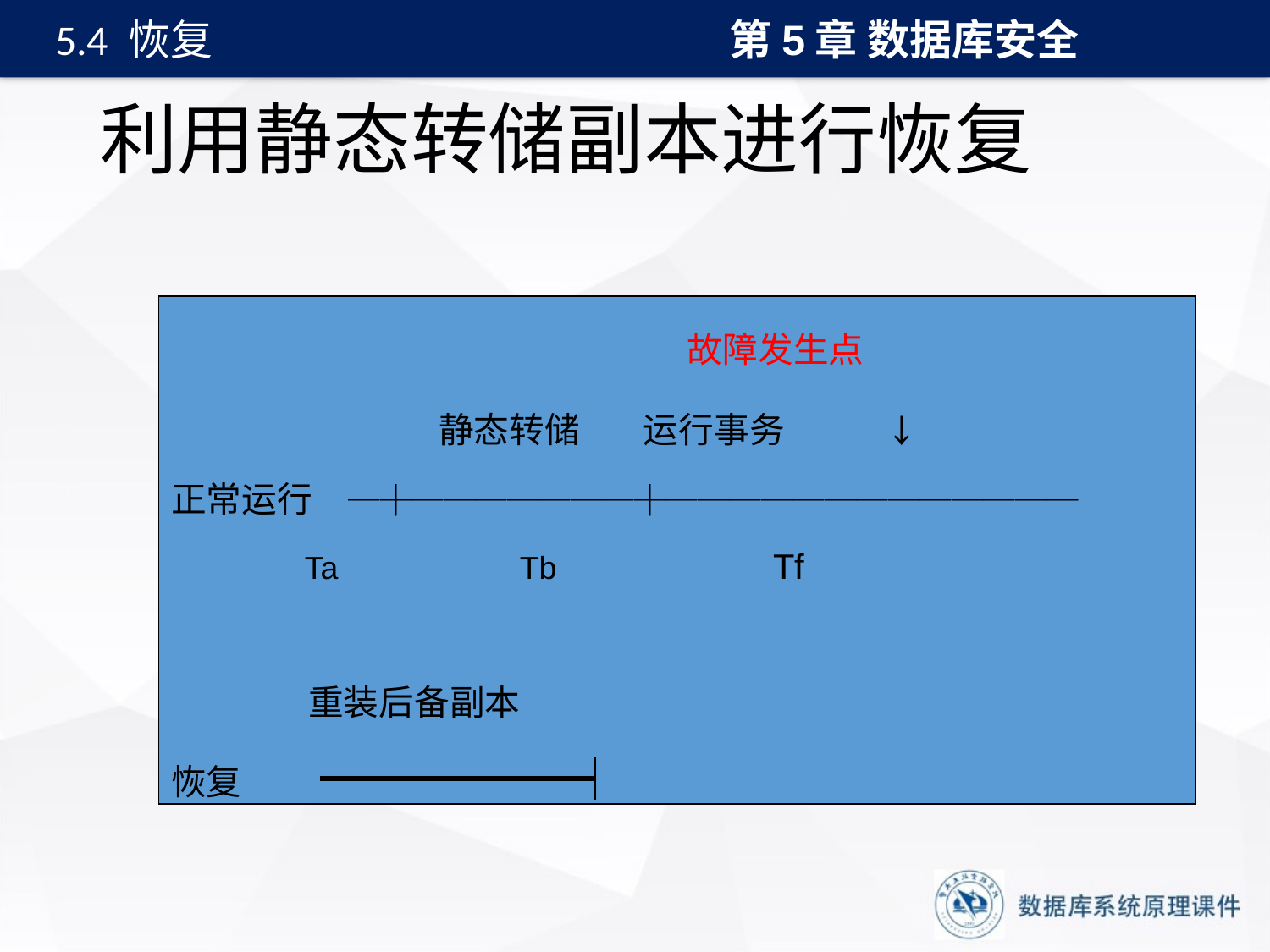

第5章 数据库安全
5.4 恢复
# 利用静态转储副本进行恢复

                                                     			 故障发生点
                           静态转储          运行事务              ↓
正常运行     ─┼───────┼─────────────
               Ta        　　　Tb                       Tf

                  重装后备副本
恢复           ━━━━━━┥